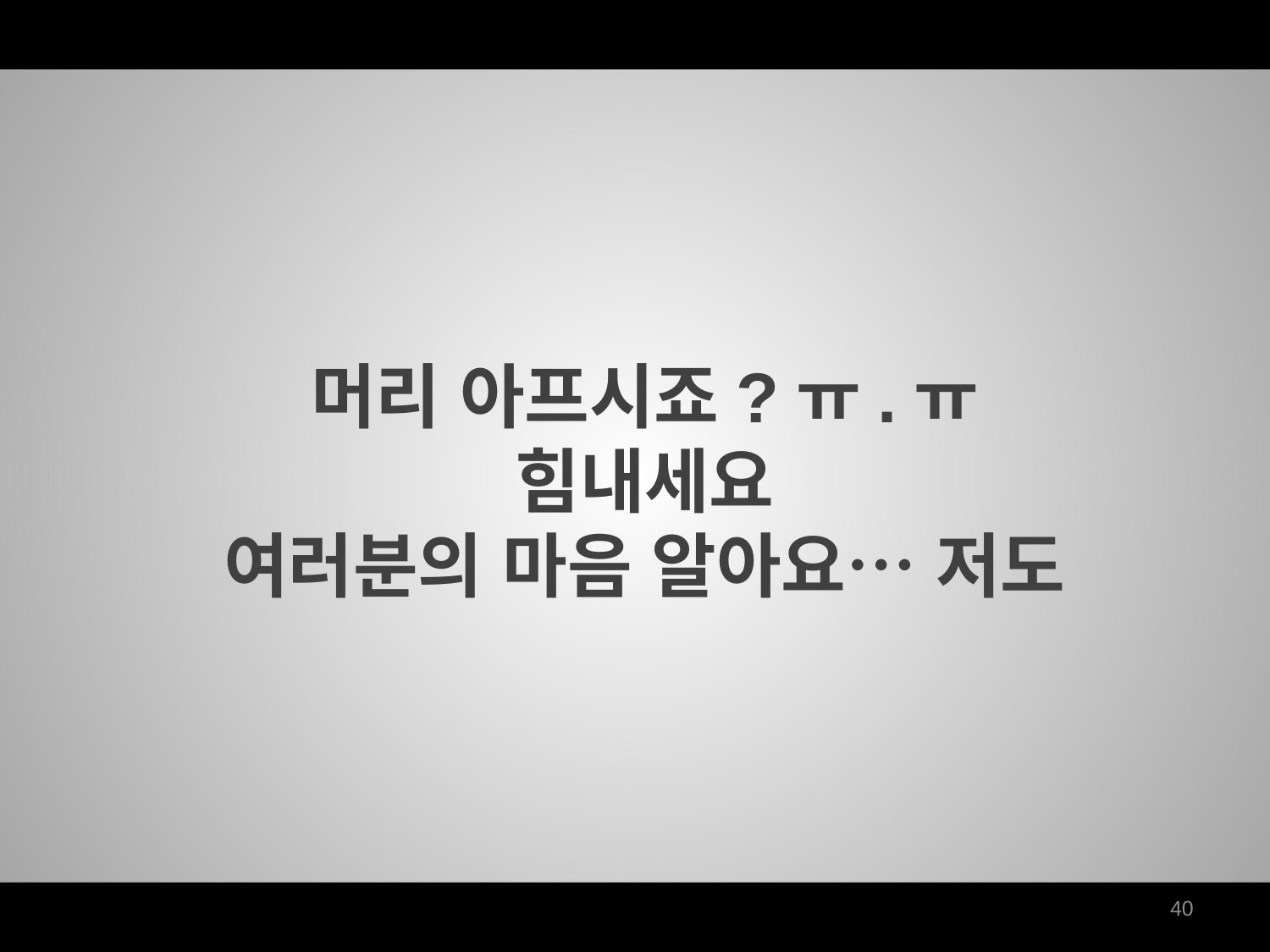

머리 아프시죠?ㅠ.ㅠ
힘내세요
여러분의 마음 알아요… 저도
40